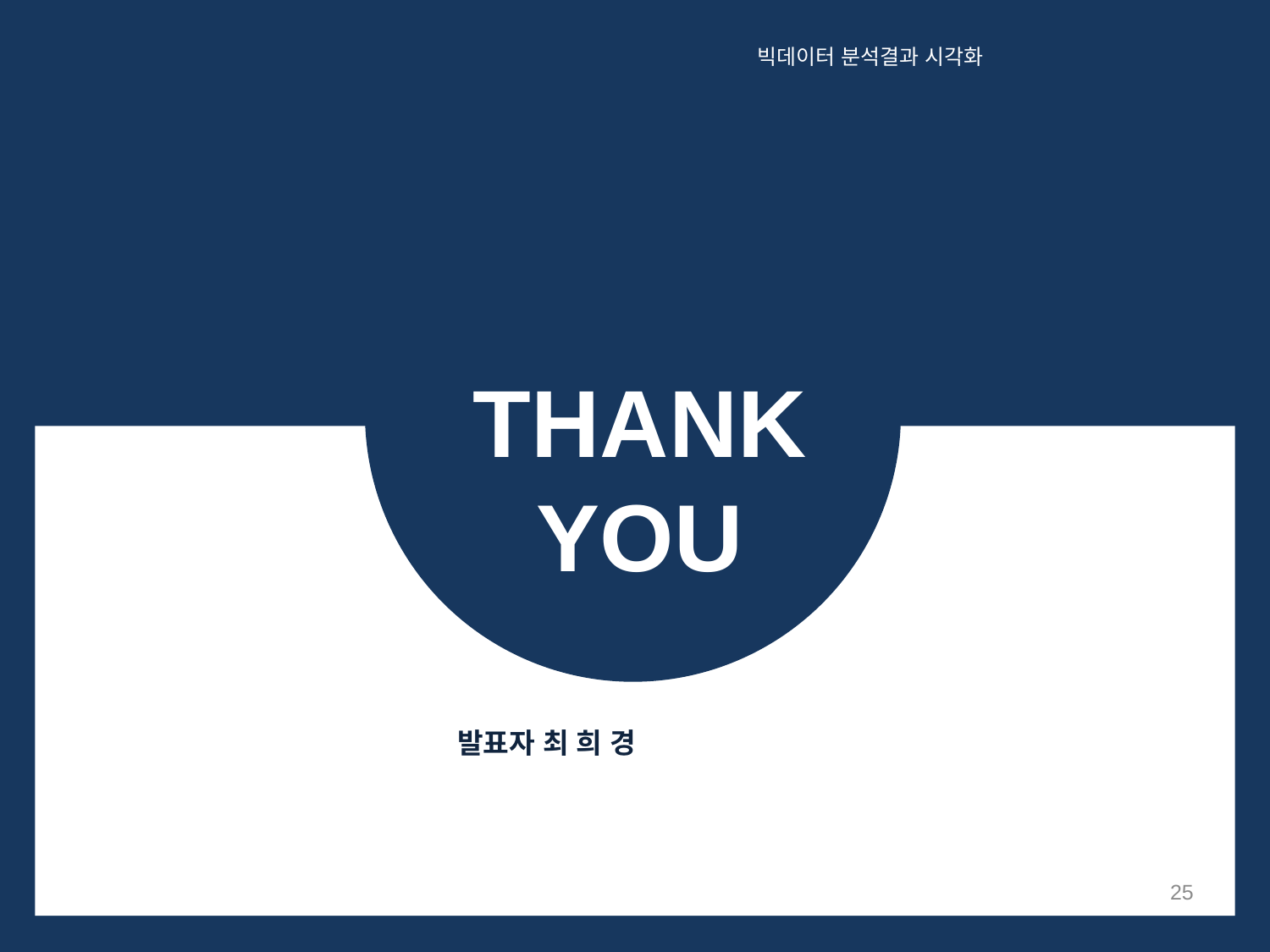

빅데이터 분석결과 시각화

THANK
YOU

발표자 최 희 경
25